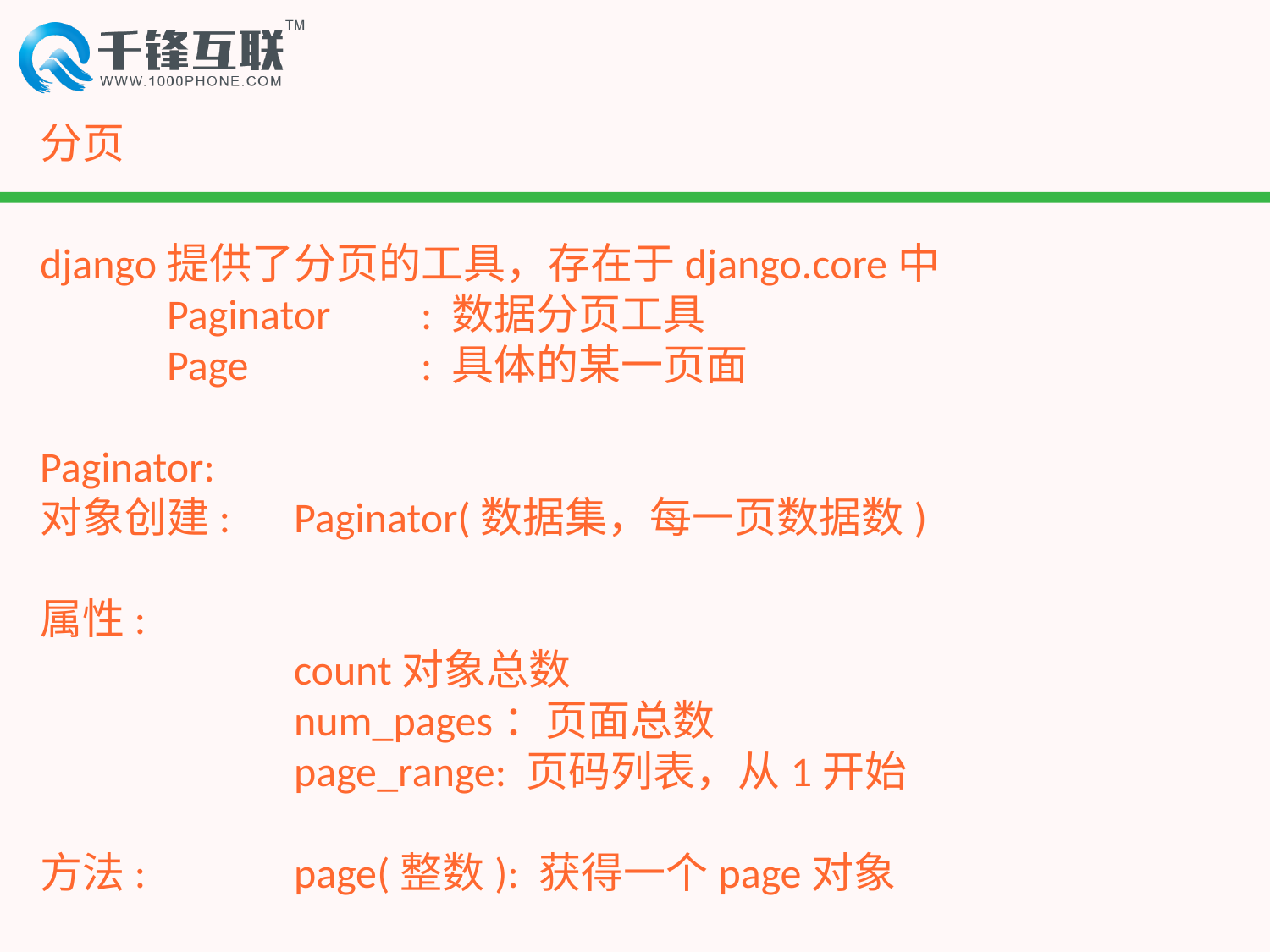

# 分页
django提供了分页的工具，存在于django.core中
	Paginator 	: 数据分页工具
	Page		: 具体的某一页面

Paginator:
对象创建: 	Paginator(数据集，每一页数据数)

属性:
		count对象总数
		num_pages：页面总数
		page_range: 页码列表，从1开始

方法:		page(整数): 获得一个page对象